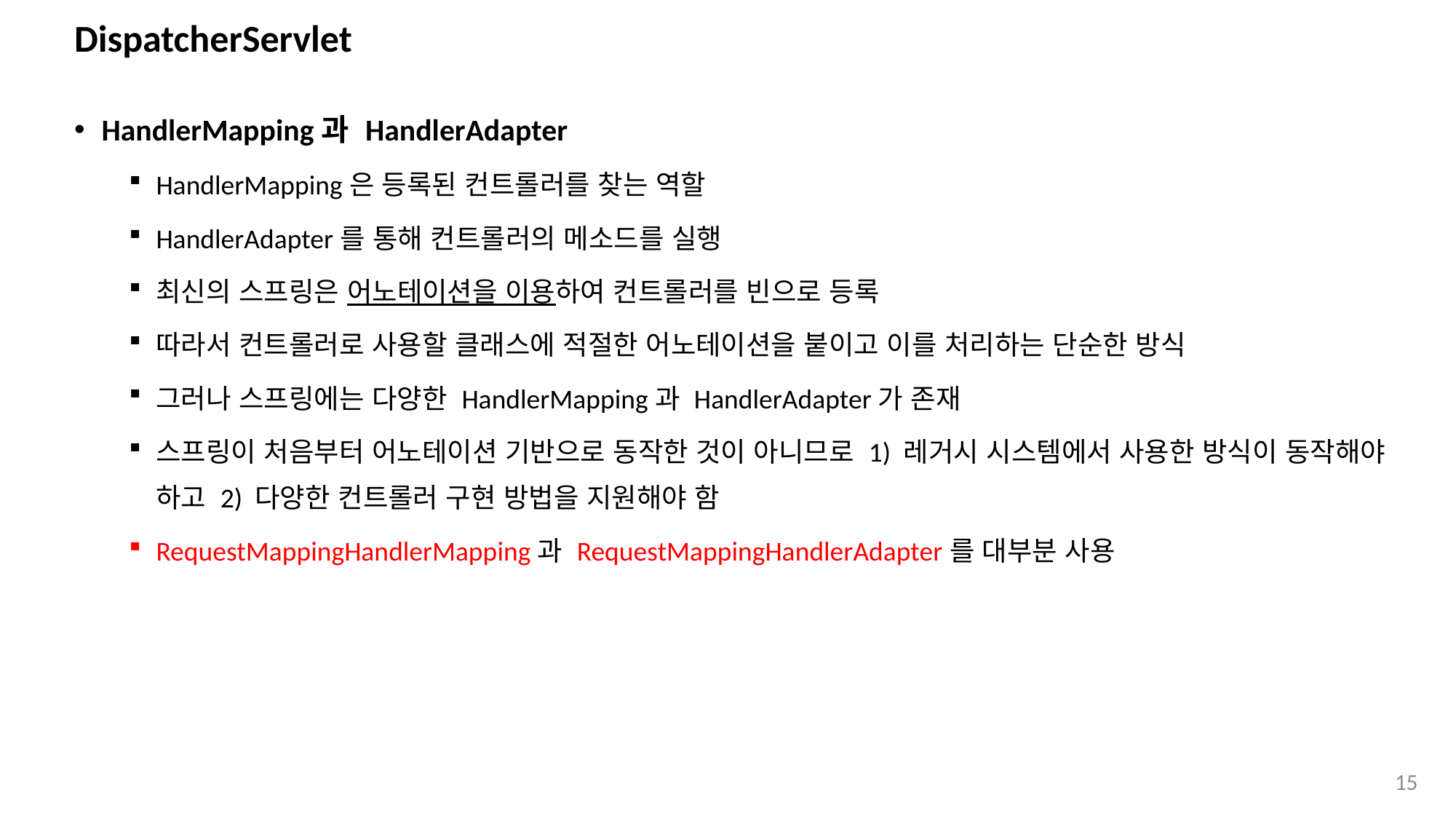

# DispatcherServlet
HandlerMapping과 HandlerAdapter
HandlerMapping은 등록된 컨트롤러를 찾는 역할
HandlerAdapter를 통해 컨트롤러의 메소드를 실행
최신의 스프링은 어노테이션을 이용하여 컨트롤러를 빈으로 등록
따라서 컨트롤러로 사용할 클래스에 적절한 어노테이션을 붙이고 이를 처리하는 단순한 방식
그러나 스프링에는 다양한 HandlerMapping과 HandlerAdapter가 존재
스프링이 처음부터 어노테이션 기반으로 동작한 것이 아니므로 1) 레거시 시스템에서 사용한 방식이 동작해야 하고 2) 다양한 컨트롤러 구현 방법을 지원해야 함
RequestMappingHandlerMapping과 RequestMappingHandlerAdapter를 대부분 사용

15